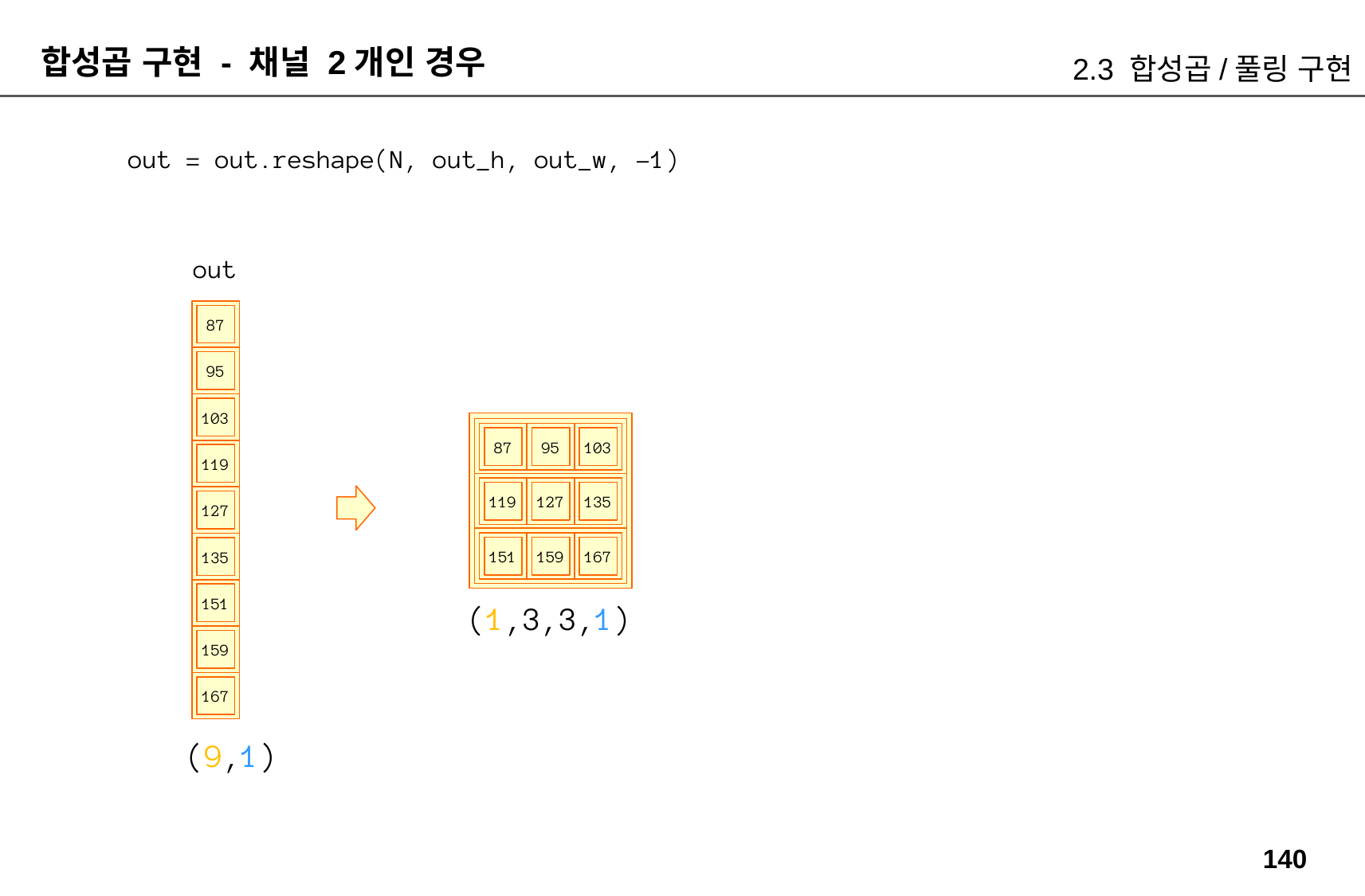

합성곱 구현 - 채널 2개인 경우
2.3 합성곱/풀링 구현
out = out.reshape(N, out_h, out_w, -1)
out

87

95

103

87
95
103

119

119
127
135

127

151
159
167
135

151
(1,3,3,1)

159

167
(9,1)